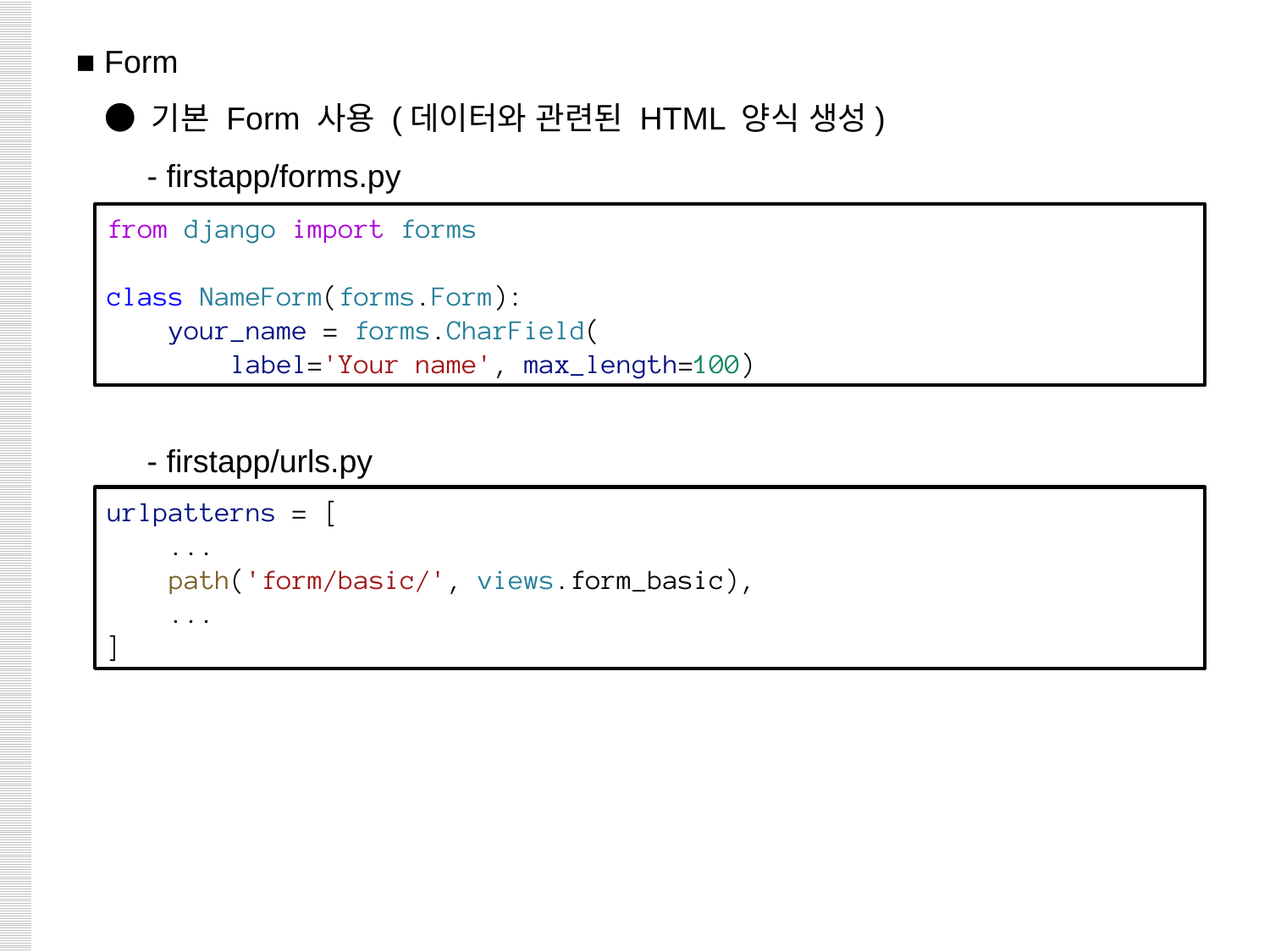

■ Form
    ● 기본 Form 사용 (데이터와 관련된 HTML 양식 생성)
        - firstapp/forms.py

        - firstapp/urls.py
from django import forms
class NameForm(forms.Form):
    your_name = forms.CharField(
        label='Your name', max_length=100)
urlpatterns = [
    ...
    path('form/basic/', views.form_basic),
    ...
]